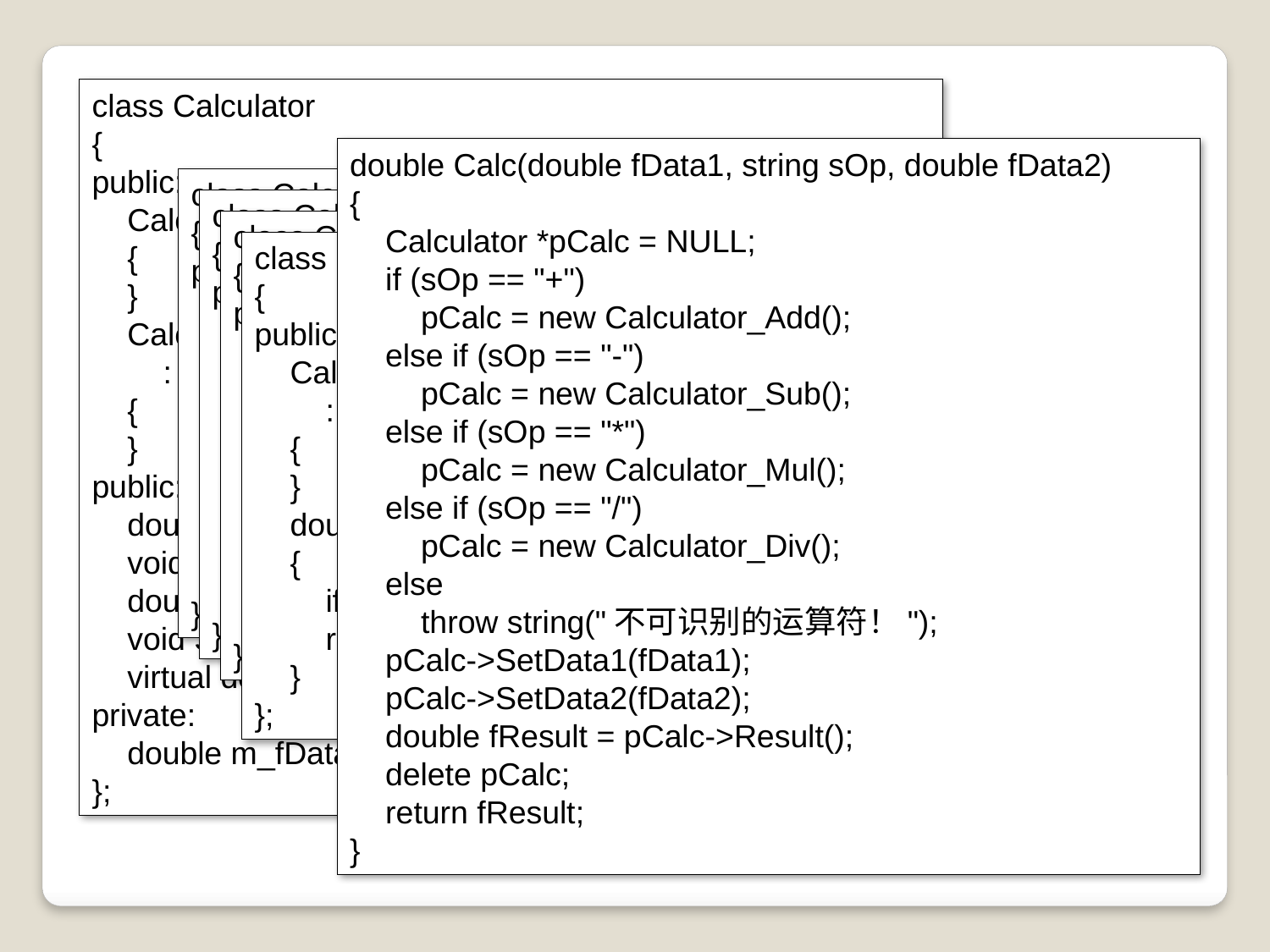

class Calculator
{
public:
    Calculator() : m_fData1(0.), m_fData2(0.)
    {
    }
    Calculator(double fData1, double fData2)
        : m_fData1(fData1), m_fData2(fData2)
    {
    }
public:
    double Data1() const { return m_fData1; }
    void SetData1(double fData1) { m_fData1 = fData1; }
    double Data2() const { return m_fData2; }
    void SetData2(double fData2) { m_fData2 = fData2; }
    virtual double Result() const = 0;
private:
    double m_fData1, m_fData2;
};
double Calc(double fData1, string sOp, double fData2)
{
    Calculator *pCalc = NULL;
    if (sOp == "+")
        pCalc = new Calculator_Add();
    else if (sOp == "-")
        pCalc = new Calculator_Sub();
    else if (sOp == "*")
        pCalc = new Calculator_Mul();
    else if (sOp == "/")
        pCalc = new Calculator_Div();
    else
        throw string("不可识别的运算符！");
    pCalc->SetData1(fData1);
    pCalc->SetData2(fData2);
    double fResult = pCalc->Result();
    delete pCalc;
    return fResult;
}
class Calculator_Add : public Calculator
{
public:
    Calculator_Add(double fData1=0., double fData2=0.)
        : Calculator(fData1, fData2)
    {
    }
    double Result() const
    {
        return Data1() + Data2();
    }
};
class Calculator_Sub : public Calculator
{
public:
    Calculator_Sub(double fData1=0., double fData2=0.)
        : Calculator(fData1, fData2)
    {
    }
    double Result() const
    {
        return Data1() - Data2();
    }
};
class Calculator_Mul : public Calculator
{
public:
    Calculator_Mul(double fData1=0., double fData2=0.)
        : Calculator(fData1, fData2)
    {
    }
    double Result() const
    {
        return Data1() * Data2();
    }
};
class Calculator_Div : public Calculator
{
public:
    Calculator_Div(double fData1=0., double fData2=0.)
        : Calculator(fData1, fData2)
    {
    }
    double Result() const
    {
        if (IsZero(Data2())) throw string("除数不能为零！");
        return Data1() / Data2();
    }
};